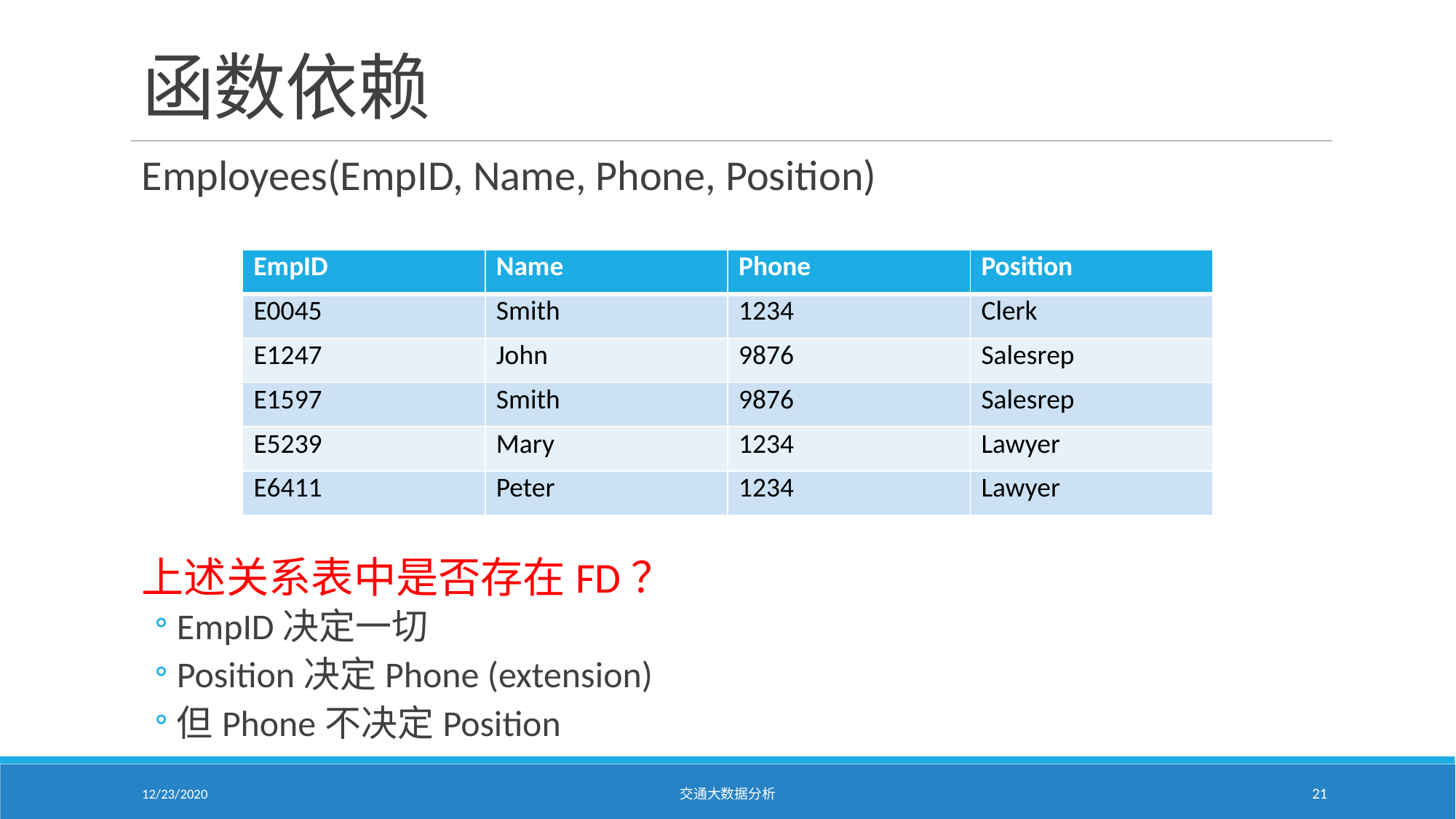

# 函数依赖
Employees(EmpID, Name, Phone, Position)

上述关系表中是否存在FD？
EmpID决定一切
Position决定Phone (extension)
但Phone不决定Position
| EmpID | Name | Phone | Position |
| --- | --- | --- | --- |
| E0045 | Smith | 1234 | Clerk |
| E1247 | John | 9876 | Salesrep |
| E1597 | Smith | 9876 | Salesrep |
| E5239 | Mary | 1234 | Lawyer |
| E6411 | Peter | 1234 | Lawyer |
12/23/2020
交通大数据分析
21